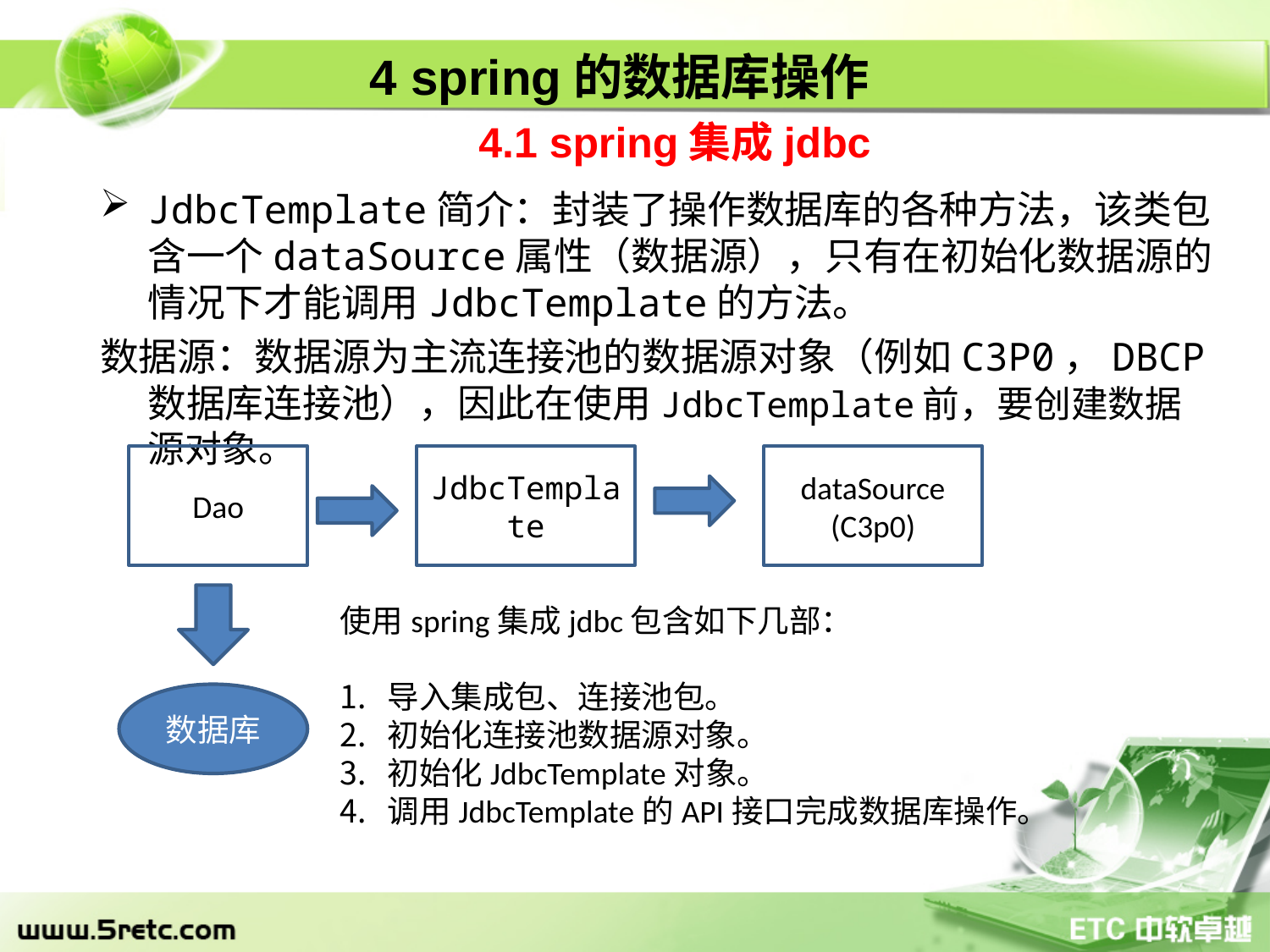

4 spring的数据库操作

4.1 spring集成jdbc
JdbcTemplate简介：封装了操作数据库的各种方法，该类包含一个dataSource属性（数据源），只有在初始化数据源的情况下才能调用JdbcTemplate的方法。
数据源：数据源为主流连接池的数据源对象（例如C3P0，DBCP数据库连接池），因此在使用JdbcTemplate前，要创建数据源对象。

Dao
JdbcTemplate
dataSource
(C3p0)

使用spring集成jdbc包含如下几部：

导入集成包、连接池包。
初始化连接池数据源对象。
初始化JdbcTemplate对象。
调用JdbcTemplate的API接口完成数据库操作。
数据库